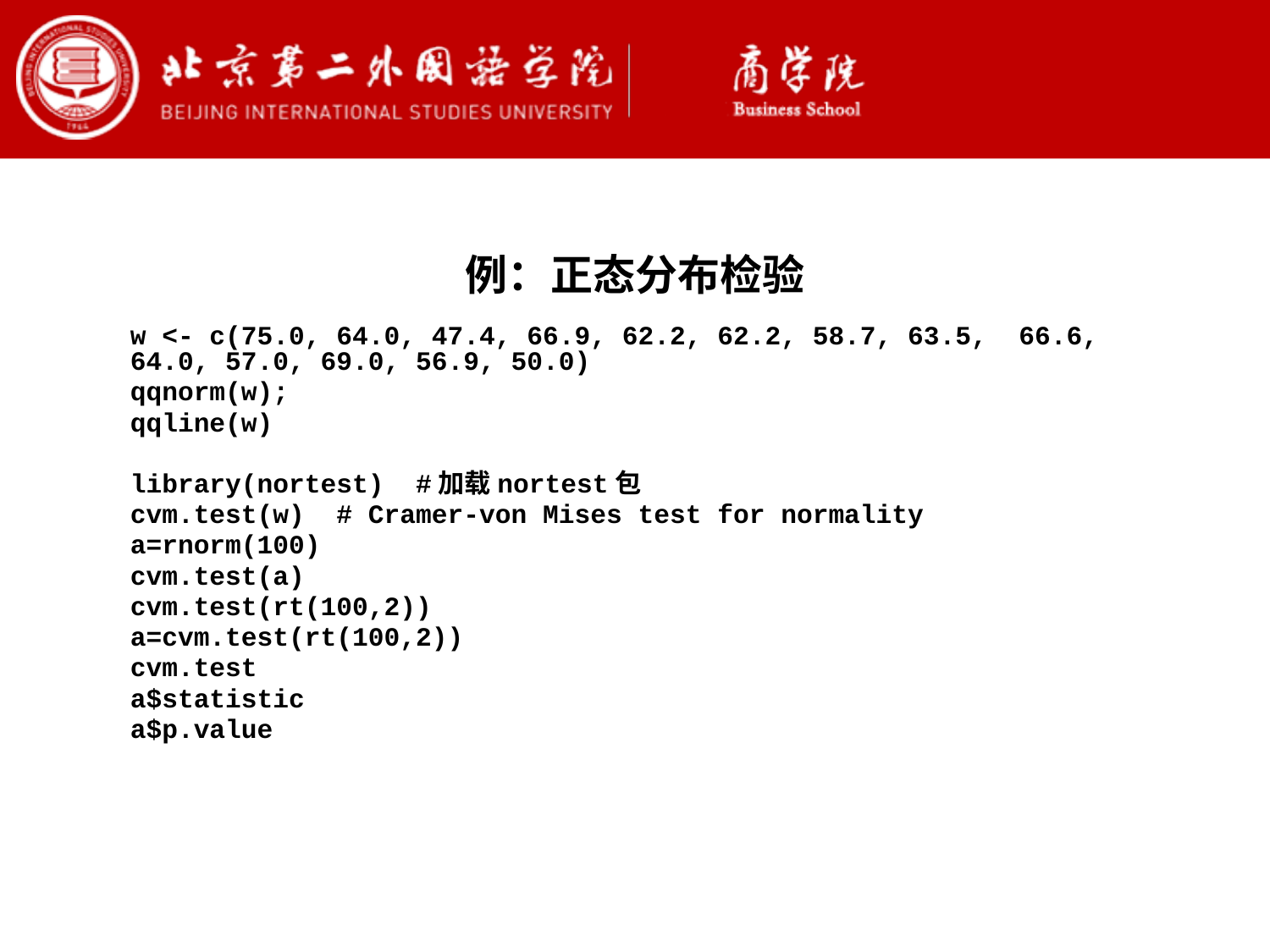

例：正态分布检验
w <- c(75.0, 64.0, 47.4, 66.9, 62.2, 62.2, 58.7, 63.5,  66.6, 64.0, 57.0, 69.0, 56.9, 50.0)
qqnorm(w);
qqline(w)

library(nortest)  #加载nortest包
cvm.test(w)  # Cramer-von Mises test for normality
a=rnorm(100)
cvm.test(a)
cvm.test(rt(100,2))
a=cvm.test(rt(100,2))
cvm.test
a$statistic
a$p.value